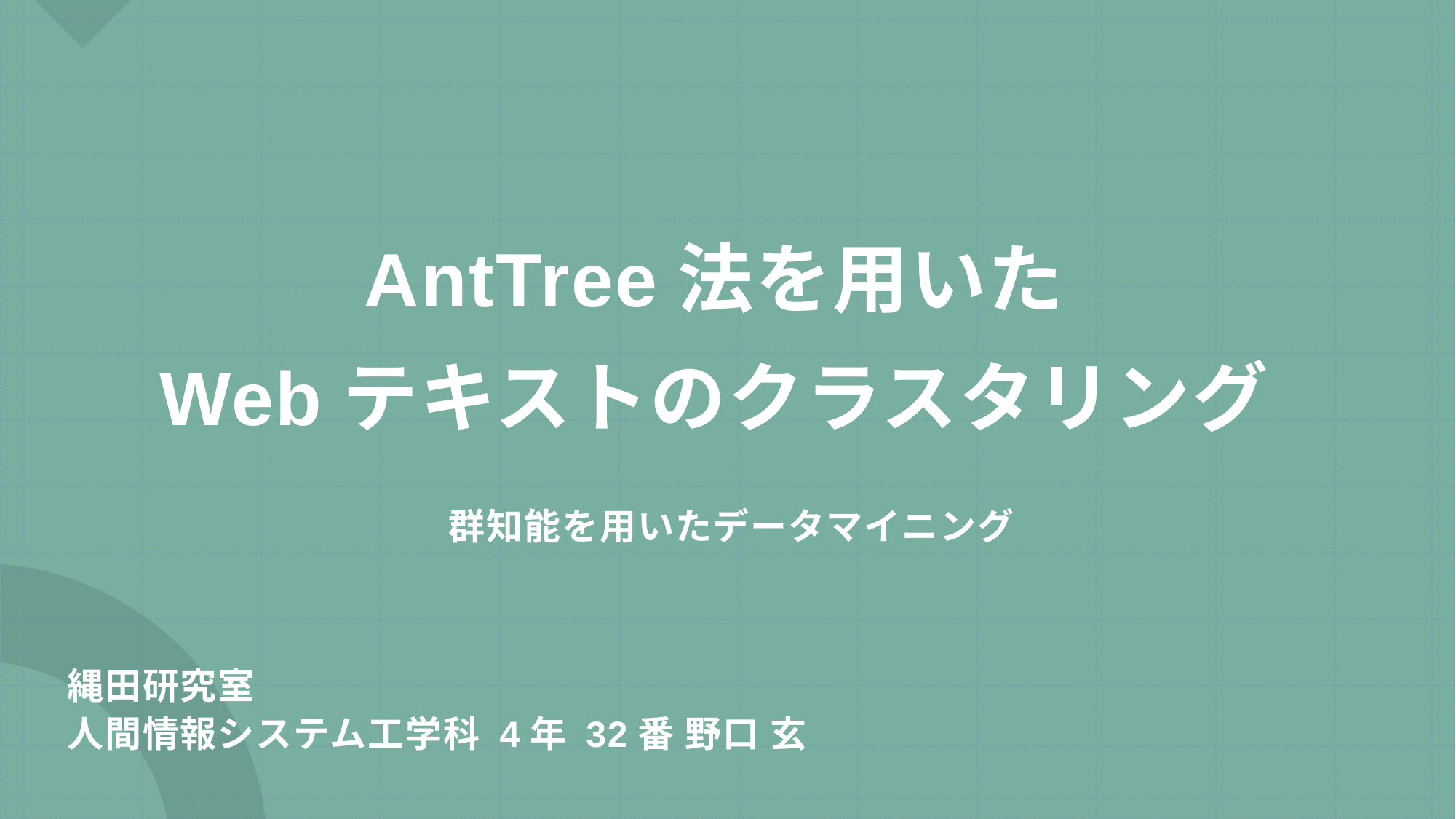

AntTree法を用いた
Webテキストのクラスタリング
# 群知能を用いたデータマイニング

縄田研究室
人間情報システム工学科 4年 32番 野口 玄